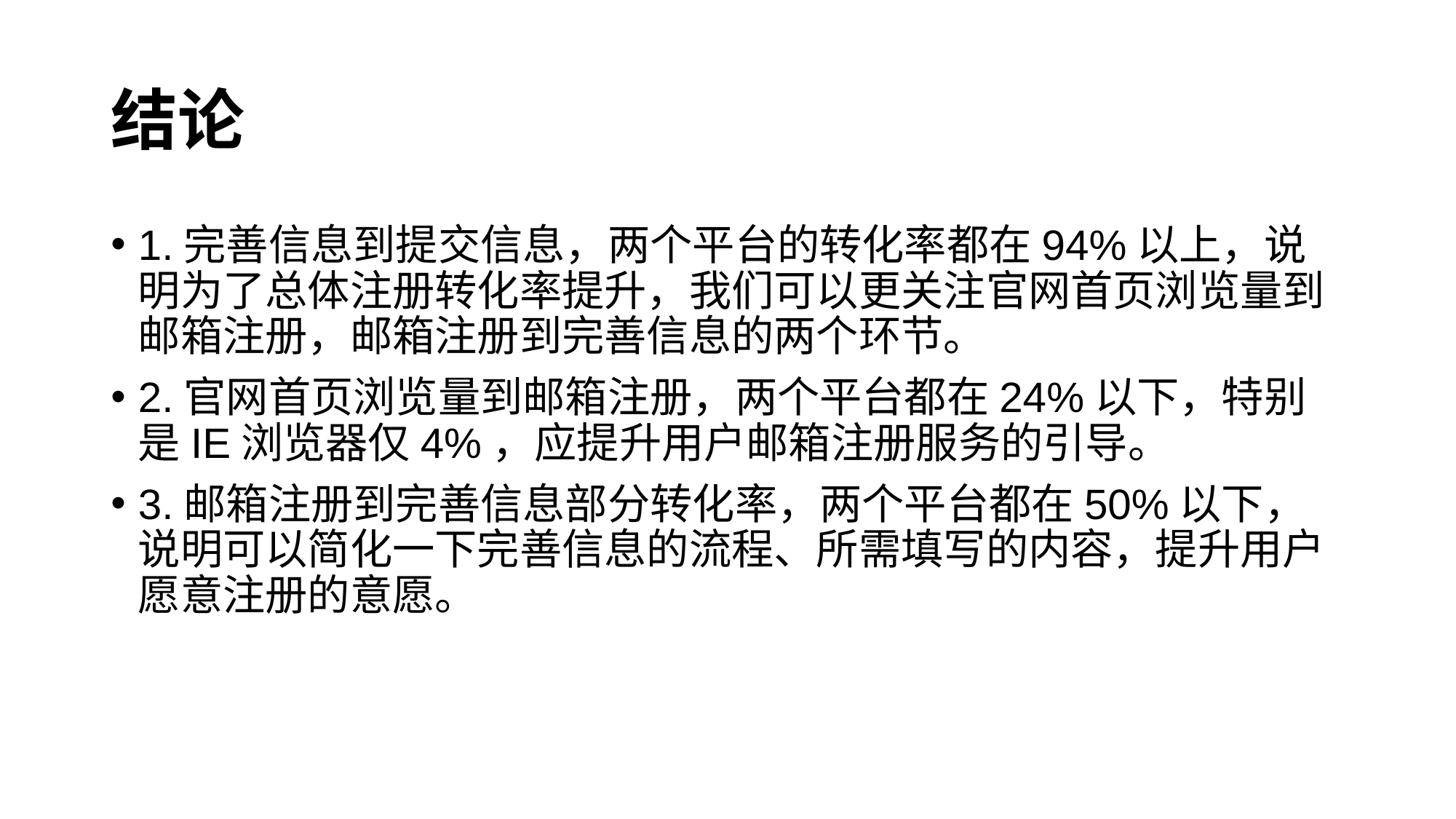

# 结论
1.完善信息到提交信息，两个平台的转化率都在94%以上，说明为了总体注册转化率提升，我们可以更关注官网首页浏览量到邮箱注册，邮箱注册到完善信息的两个环节。
2.官网首页浏览量到邮箱注册，两个平台都在24%以下，特别是IE浏览器仅4%，应提升用户邮箱注册服务的引导。
3.邮箱注册到完善信息部分转化率，两个平台都在50%以下，说明可以简化一下完善信息的流程、所需填写的内容，提升用户愿意注册的意愿。